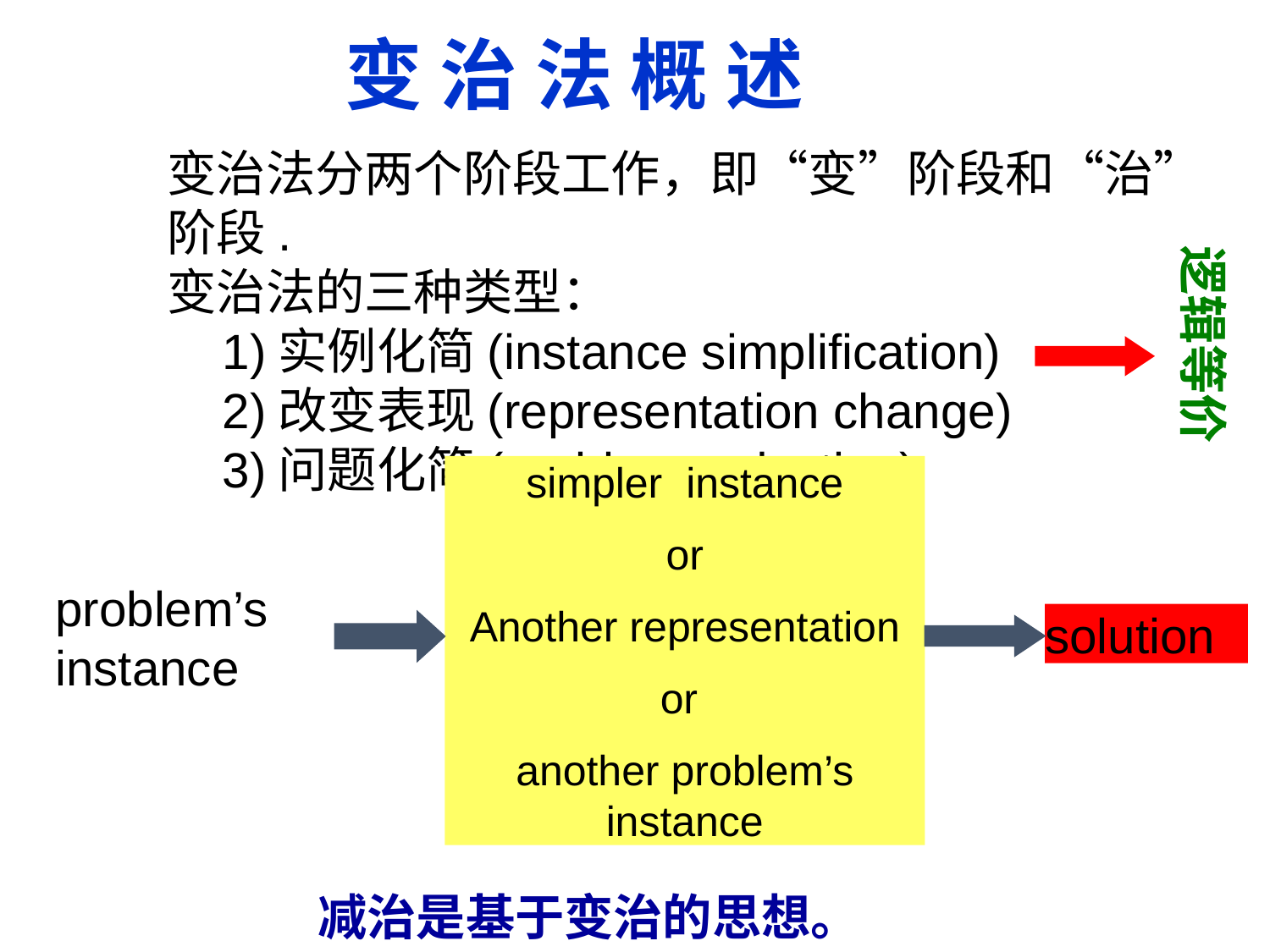

变 治 法 概 述
变治法分两个阶段工作，即“变”阶段和“治”阶段.
变治法的三种类型：
    1)实例化简(instance simplification)
    2)改变表现(representation change)
    3)问题化简(problem reduction)
逻辑等价

simpler  instance
or
Another representation
or
another problem’s instance
problem’s instance
solution

减治是基于变治的思想。